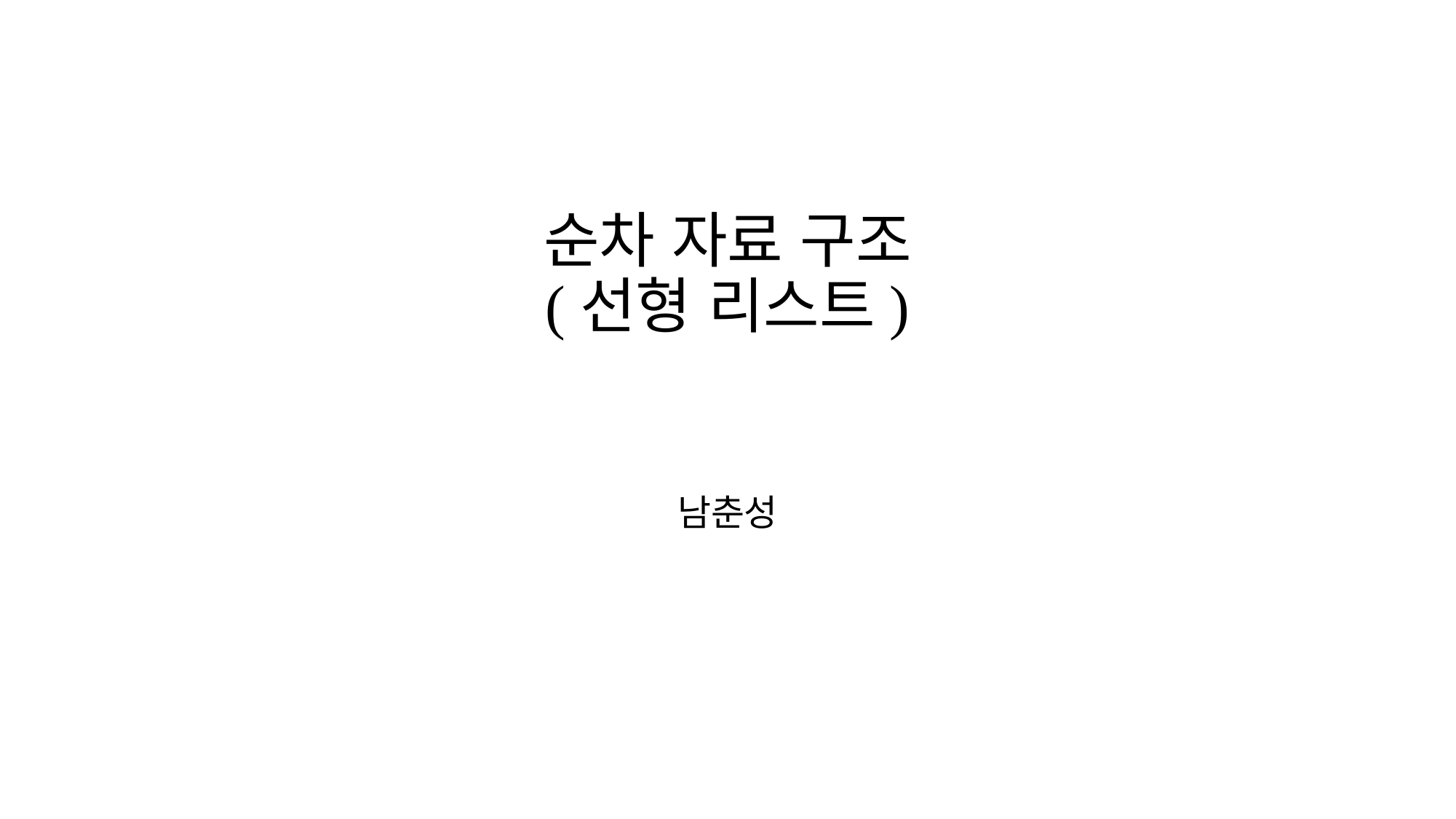

# 순차 자료 구조 (선형 리스트)

남춘성